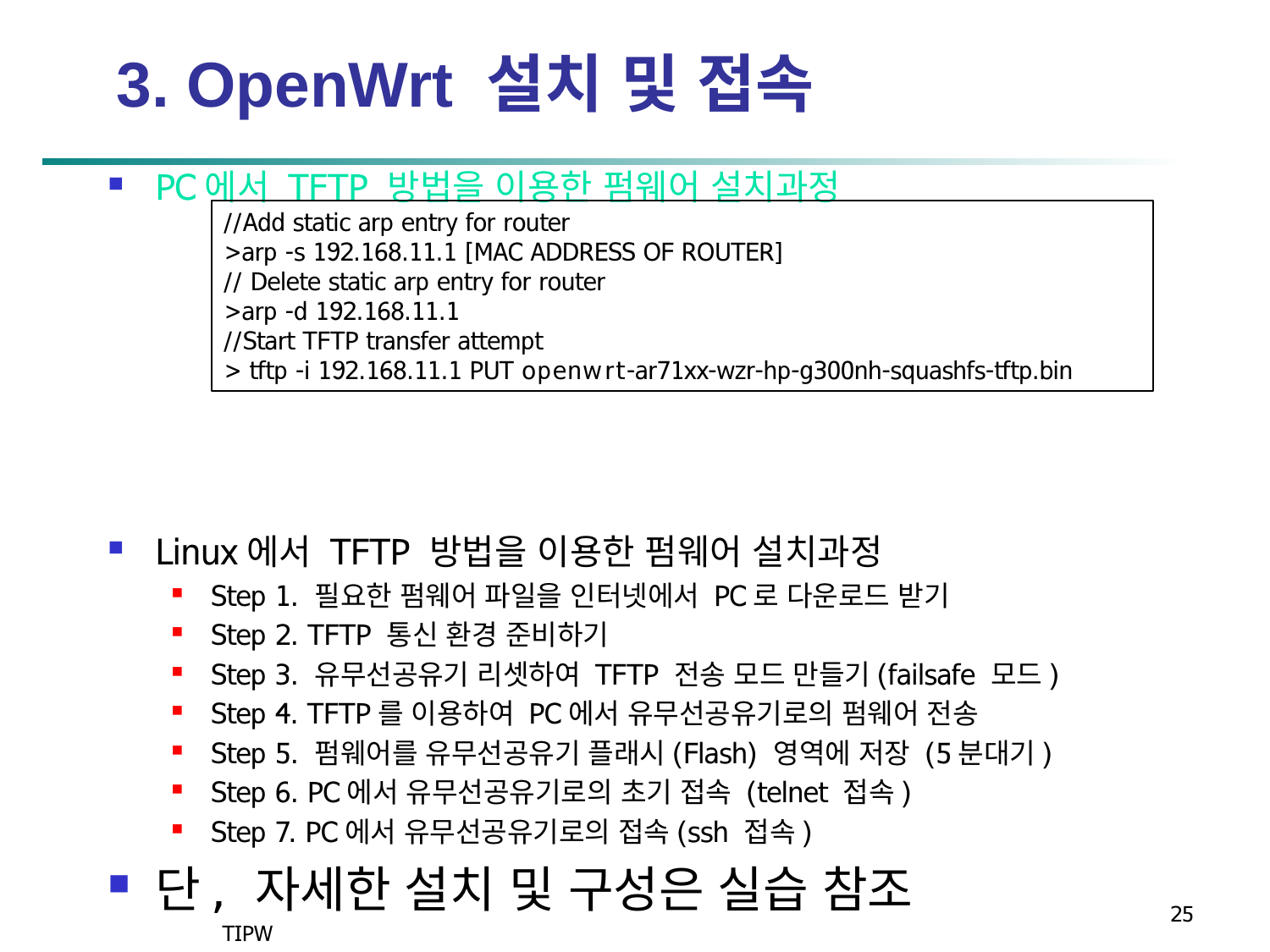

# 3. OpenWrt 설치 및 접속
PC에서 TFTP 방법을 이용한 펌웨어 설치과정

Linux에서 TFTP 방법을 이용한 펌웨어 설치과정
Step 1. 필요한 펌웨어 파일을 인터넷에서 PC로 다운로드 받기
Step 2. TFTP 통신 환경 준비하기
Step 3. 유무선공유기 리셋하여 TFTP 전송 모드 만들기(failsafe 모드)
Step 4. TFTP를 이용하여 PC에서 유무선공유기로의 펌웨어 전송
Step 5. 펌웨어를 유무선공유기 플래시(Flash) 영역에 저장 (5분대기)
Step 6. PC에서 유무선공유기로의 초기 접속 (telnet 접속)
Step 7. PC에서 유무선공유기로의 접속(ssh 접속)
단, 자세한 설치 및 구성은 실습 참조

//Add static arp entry for router
>arp -s 192.168.11.1 [MAC ADDRESS OF ROUTER]
// Delete static arp entry for router
>arp -d 192.168.11.1
//Start TFTP transfer attempt
> tftp -i 192.168.11.1 PUT openwrt-ar71xx-wzr-hp-g300nh-squashfs-tftp.bin
25
TIPW